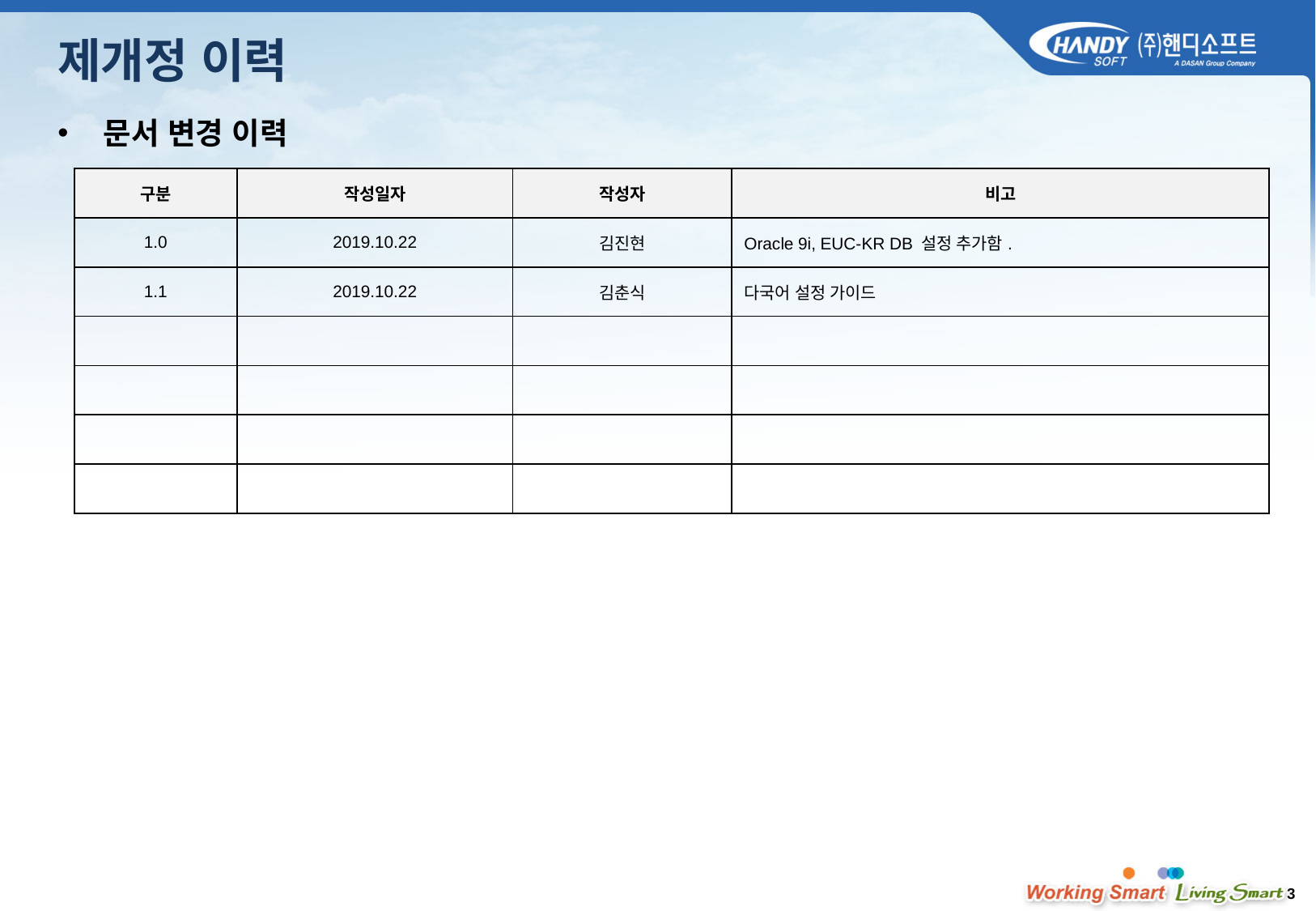

# 제개정 이력
문서 변경 이력

| 구분 | 작성일자 | 작성자 | 비고 |
| --- | --- | --- | --- |
| 1.0 | 2019.10.22 | 김진현 | Oracle 9i, EUC-KR DB 설정 추가함. |
| 1.1 | 2019.10.22 | 김춘식 | 다국어 설정 가이드 |
|  |  |  |  |
|  |  |  |  |
|  |  |  |  |
|  |  |  |  |